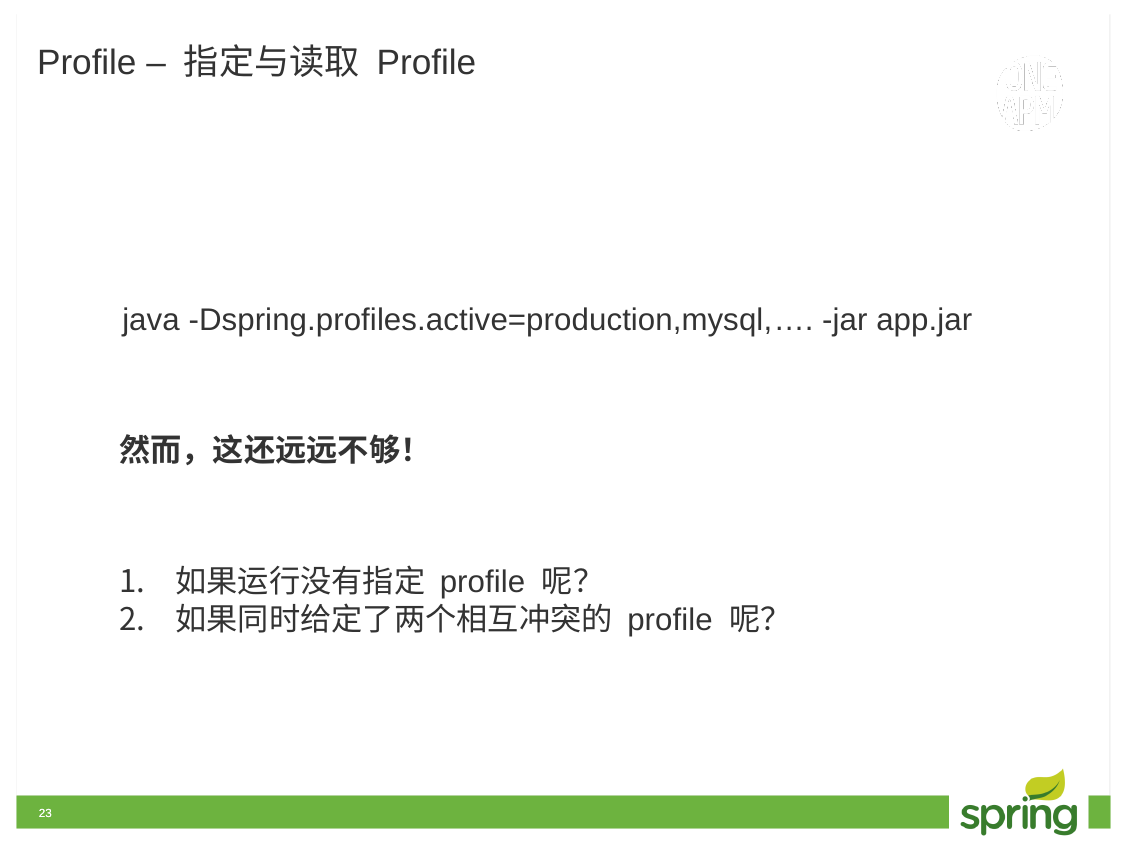

# Profile – 指定与读取 Profile
java -Dspring.profiles.active=production,mysql,…. -jar app.jar
然而，这还远远不够！

如果运行没有指定 profile 呢？
如果同时给定了两个相互冲突的 profile 呢？